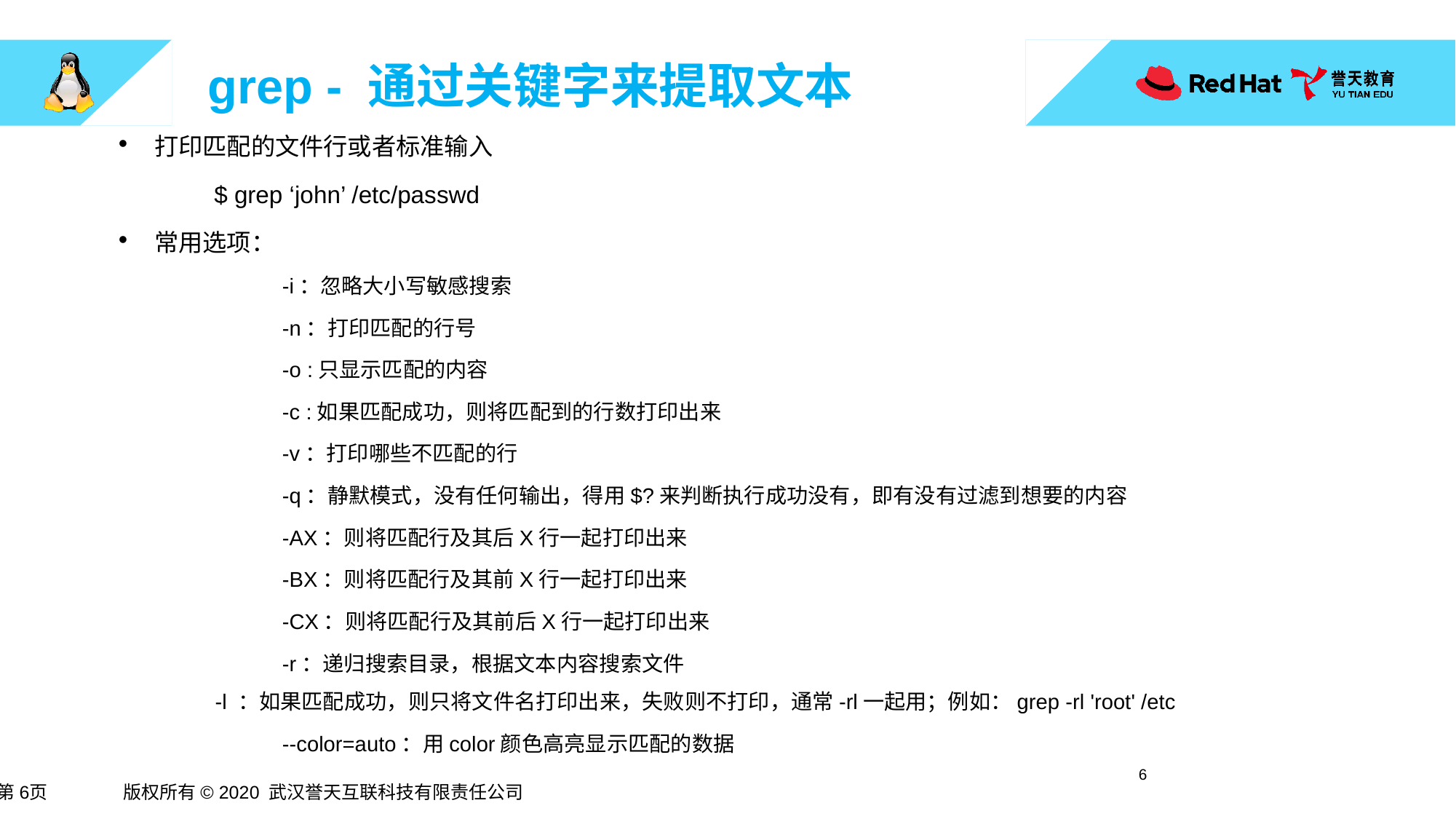

# grep - 通过关键字来提取文本
打印匹配的文件行或者标准输入
$ grep ‘john’ /etc/passwd
常用选项：
	-i：忽略大小写敏感搜索
	-n：打印匹配的行号
	-o :只显示匹配的内容
	-c :如果匹配成功，则将匹配到的行数打印出来
	-v：打印哪些不匹配的行
	-q：静默模式，没有任何输出，得用$?来判断执行成功没有，即有没有过滤到想要的内容
	-AX：则将匹配行及其后X行一起打印出来
	-BX：则将匹配行及其前X行一起打印出来
	-CX：则将匹配行及其前后X行一起打印出来
	-r：递归搜索目录，根据文本内容搜索文件
       -l ：如果匹配成功，则只将文件名打印出来，失败则不打印，通常-rl一起用；例如：grep -rl 'root' /etc
	--color=auto：用color颜色高亮显示匹配的数据

6